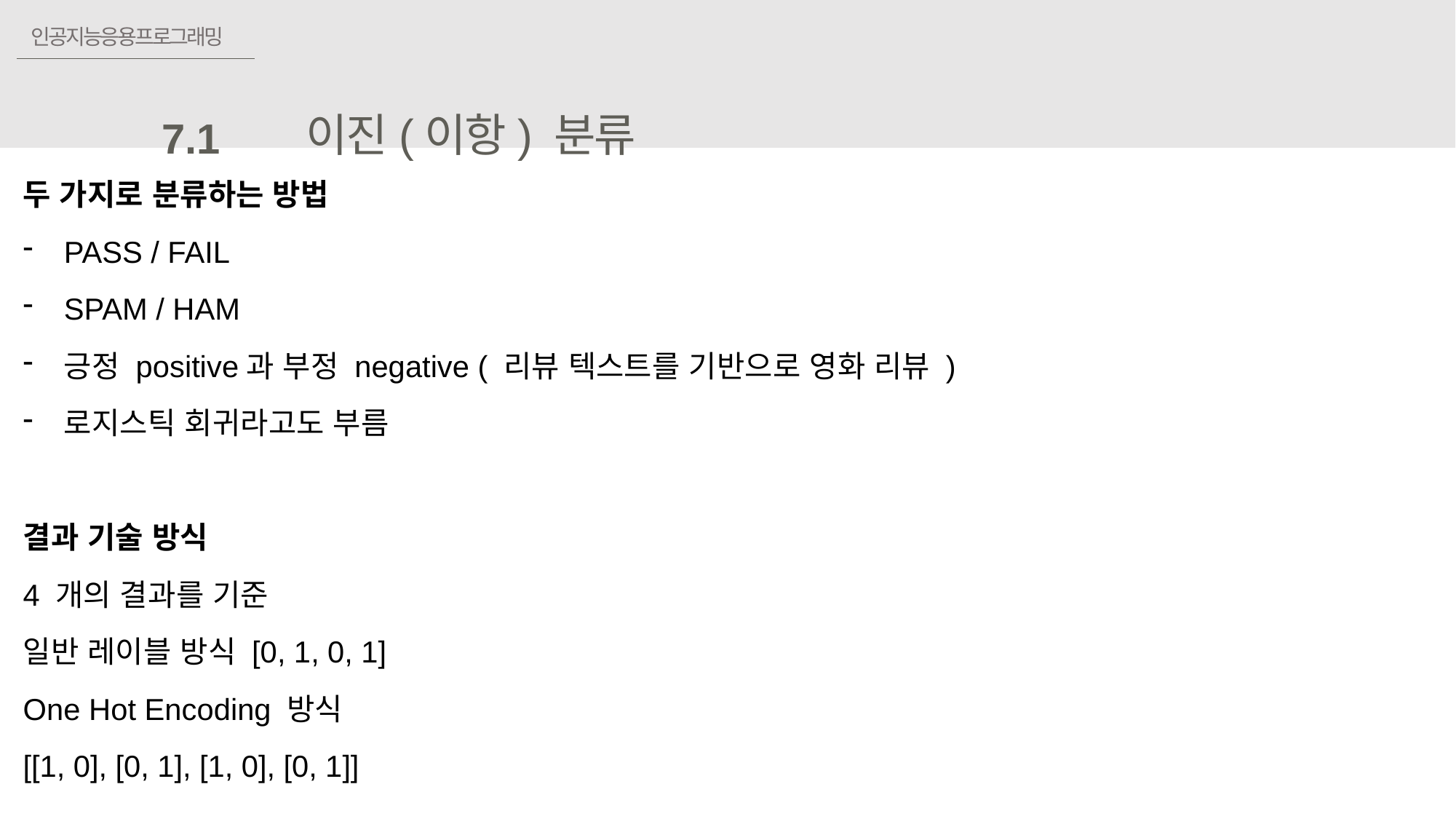

인공지능응용프로그래밍
# 7.1	 이진(이항) 분류

두 가지로 분류하는 방법
PASS / FAIL
SPAM / HAM
긍정 positive과 부정 negative ( 리뷰 텍스트를 기반으로 영화 리뷰 )
로지스틱 회귀라고도 부름

결과 기술 방식
4 개의 결과를 기준
일반 레이블 방식 [0, 1, 0, 1]
One Hot Encoding 방식
[[1, 0], [0, 1], [1, 0], [0, 1]]